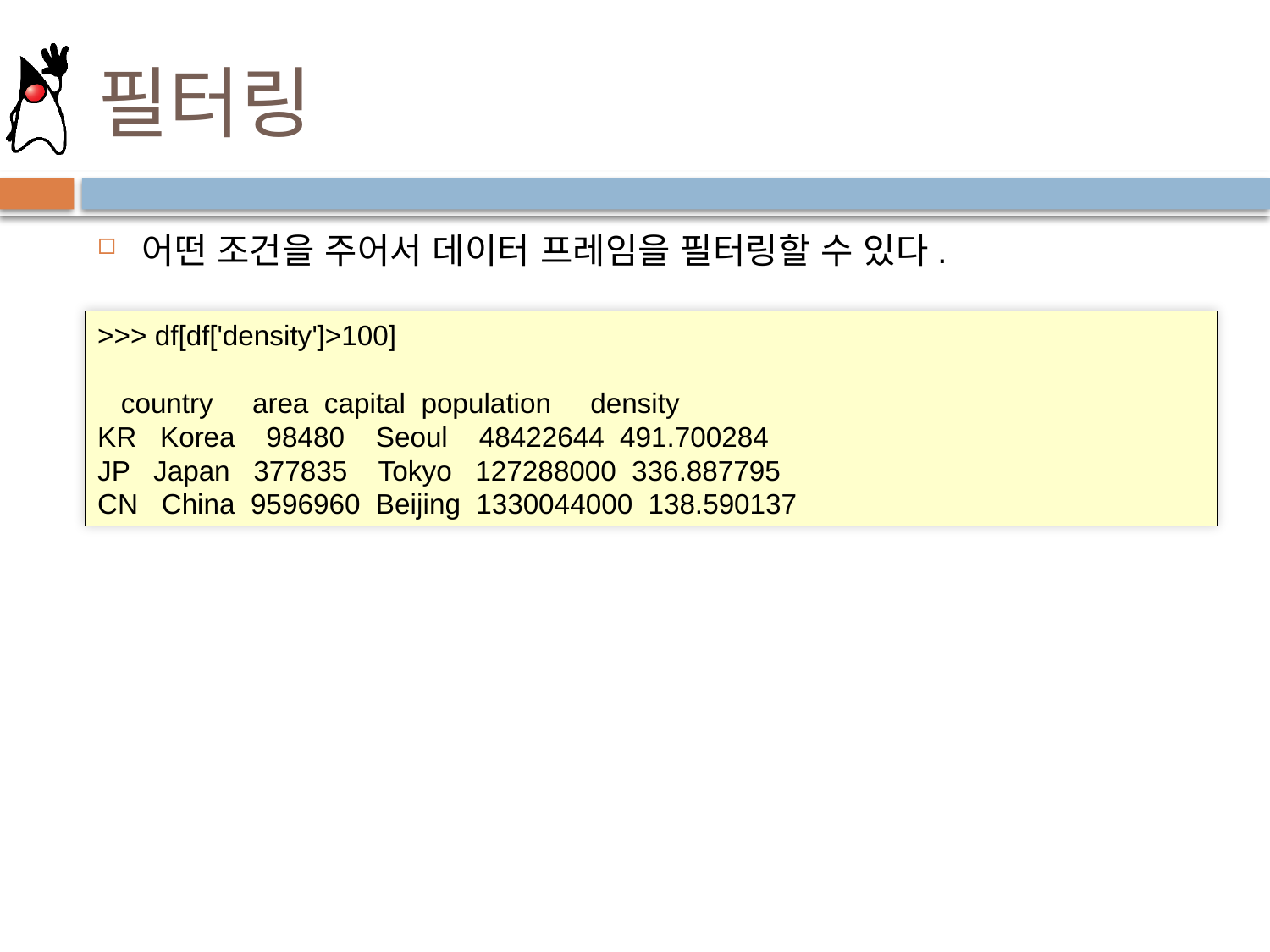

# 필터링
어떤 조건을 주어서 데이터 프레임을 필터링할 수 있다.
>>> df[df['density']>100]

   country     area  capital  population     density
KR   Korea    98480    Seoul    48422644  491.700284
JP   Japan   377835    Tokyo   127288000  336.887795
CN   China  9596960  Beijing  1330044000  138.590137